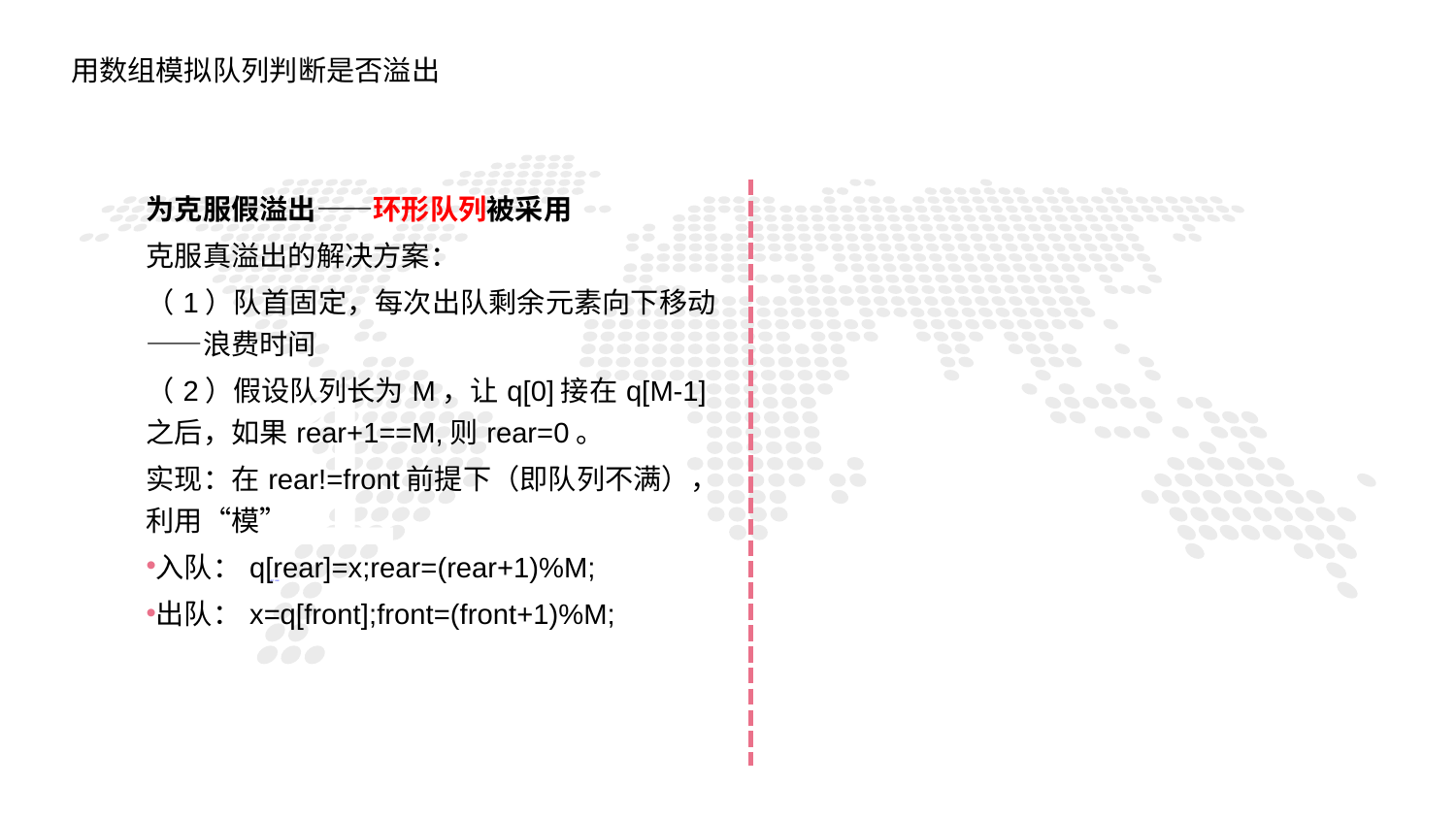

用数组模拟队列判断是否溢出
| 为克服假溢出——环形队列被采用 克服真溢出的解决方案： （1）队首固定，每次出队剩余元素向下移动——浪费时间 （2）假设队列长为M，让q[0]接在q[M-1]之后，如果rear+1==M,则rear=0。 实现：在rear!=front前提下（即队列不满），利用“模” 入队：q[rear]=x;rear=(rear+1)%M; 出队：x=q[front];front=(front+1)%M; |
| --- |
1
PART  ONE